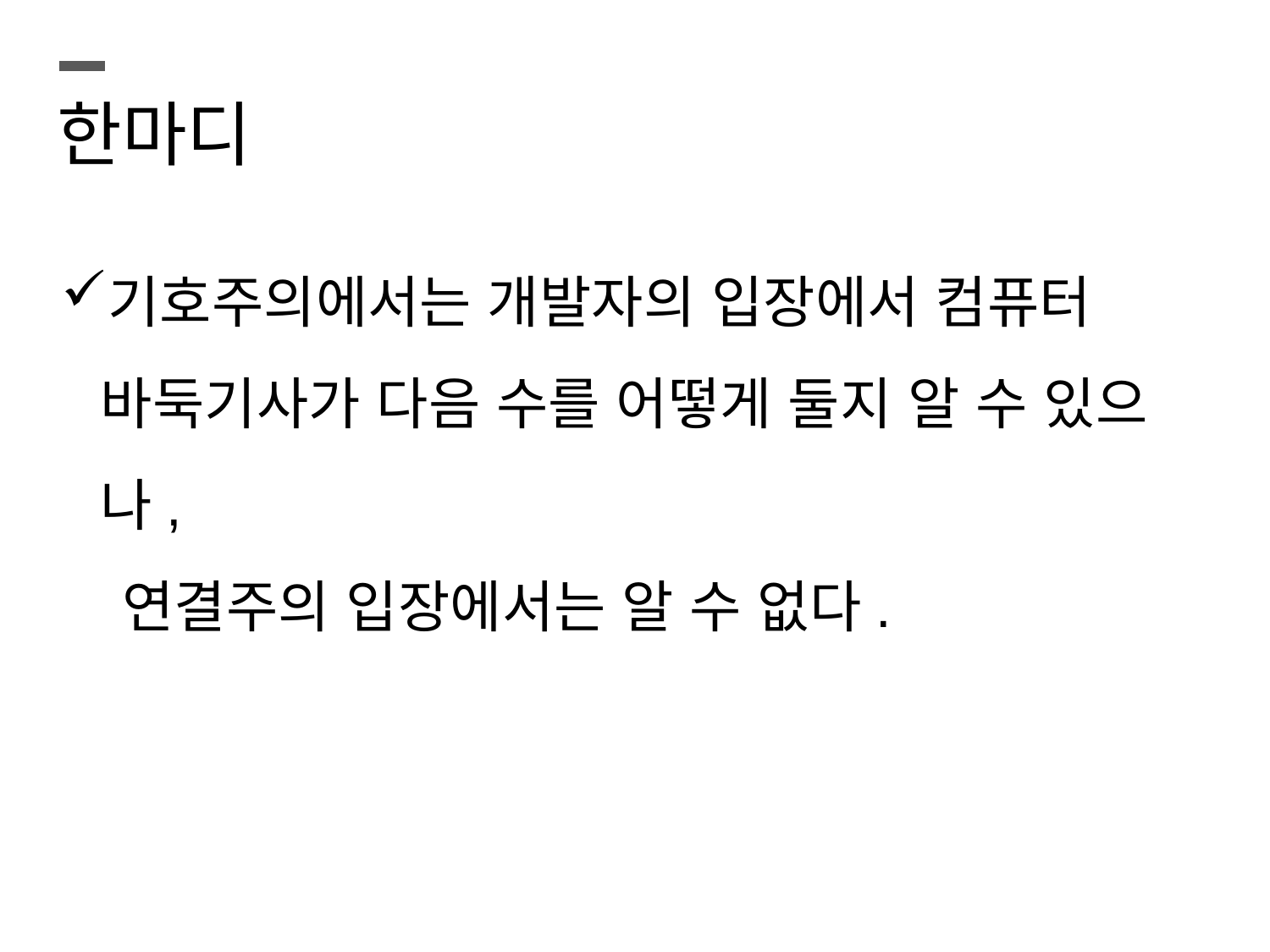

한마디
기호주의에서는 개발자의 입장에서 컴퓨터 바둑기사가 다음 수를 어떻게 둘지 알 수 있으나,
   연결주의 입장에서는 알 수 없다.